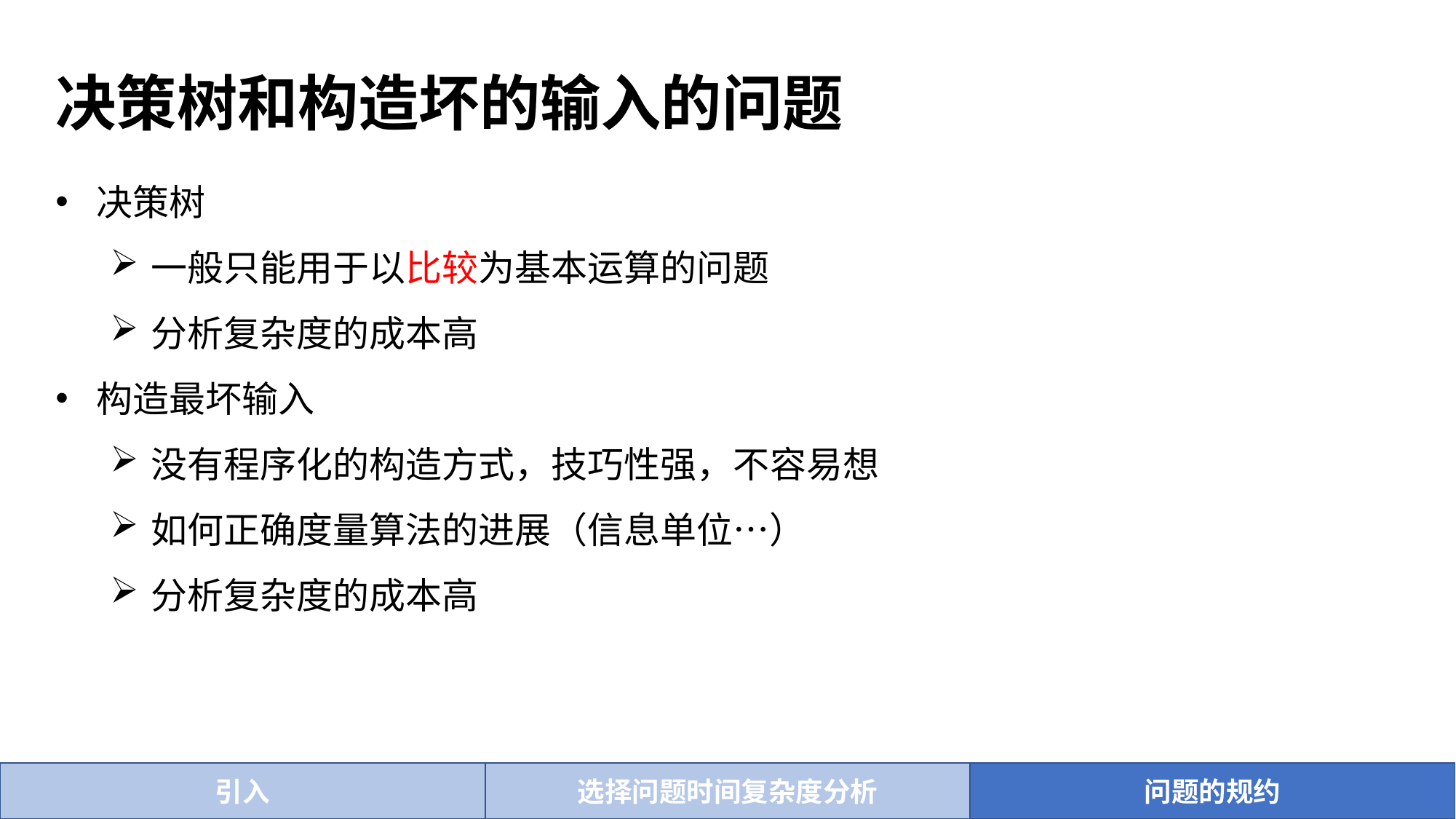

# 决策树和构造坏的输入的问题
决策树
一般只能用于以比较为基本运算的问题
分析复杂度的成本高
构造最坏输入
没有程序化的构造方式，技巧性强，不容易想
如何正确度量算法的进展（信息单位…）
分析复杂度的成本高
引入
选择问题时间复杂度分析
问题的规约